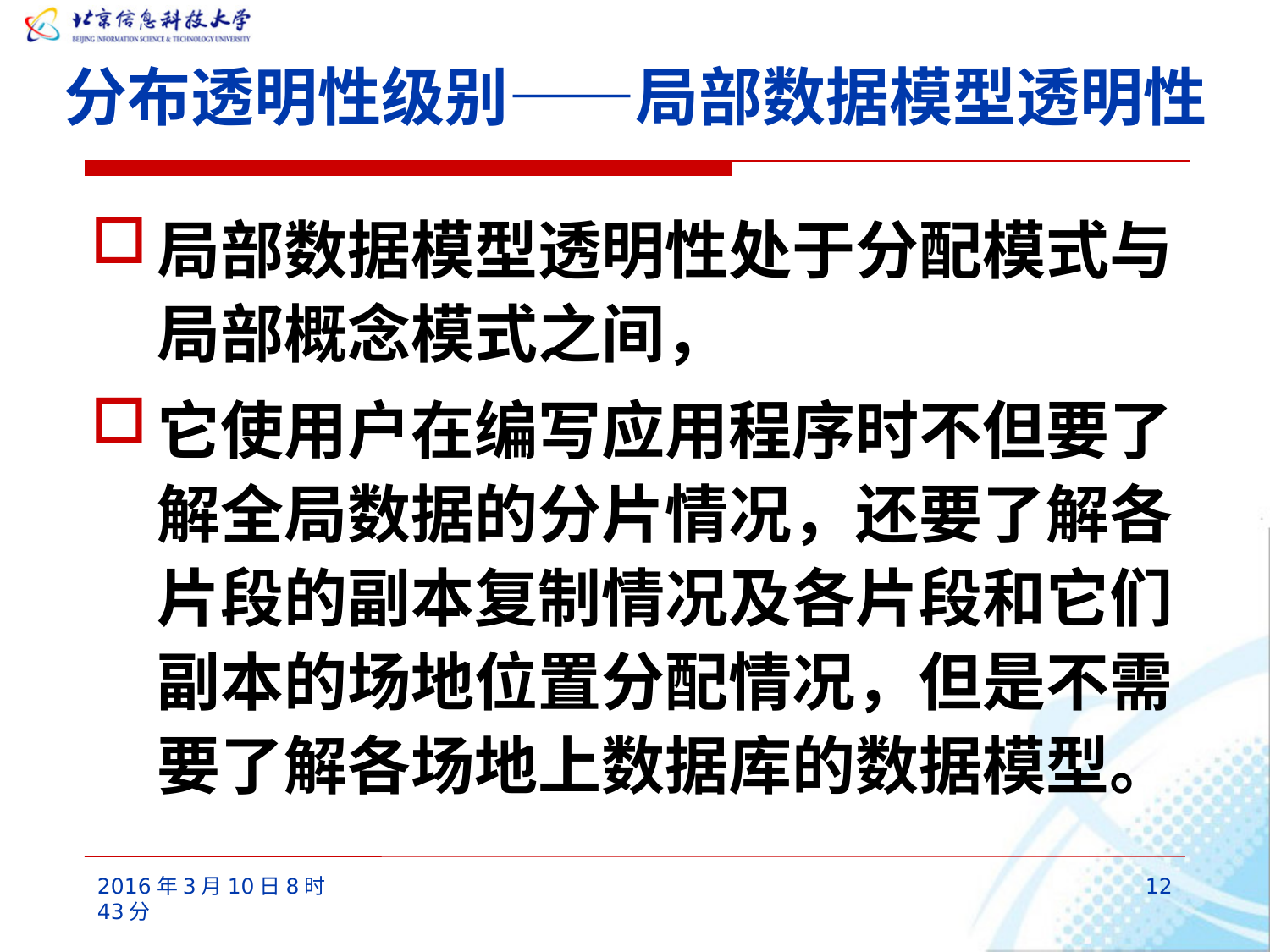

# 分布透明性级别——局部数据模型透明性
局部数据模型透明性处于分配模式与局部概念模式之间，
它使用户在编写应用程序时不但要了解全局数据的分片情况，还要了解各片段的副本复制情况及各片段和它们副本的场地位置分配情况，但是不需要了解各场地上数据库的数据模型。
2016年3月10日8时43分
12